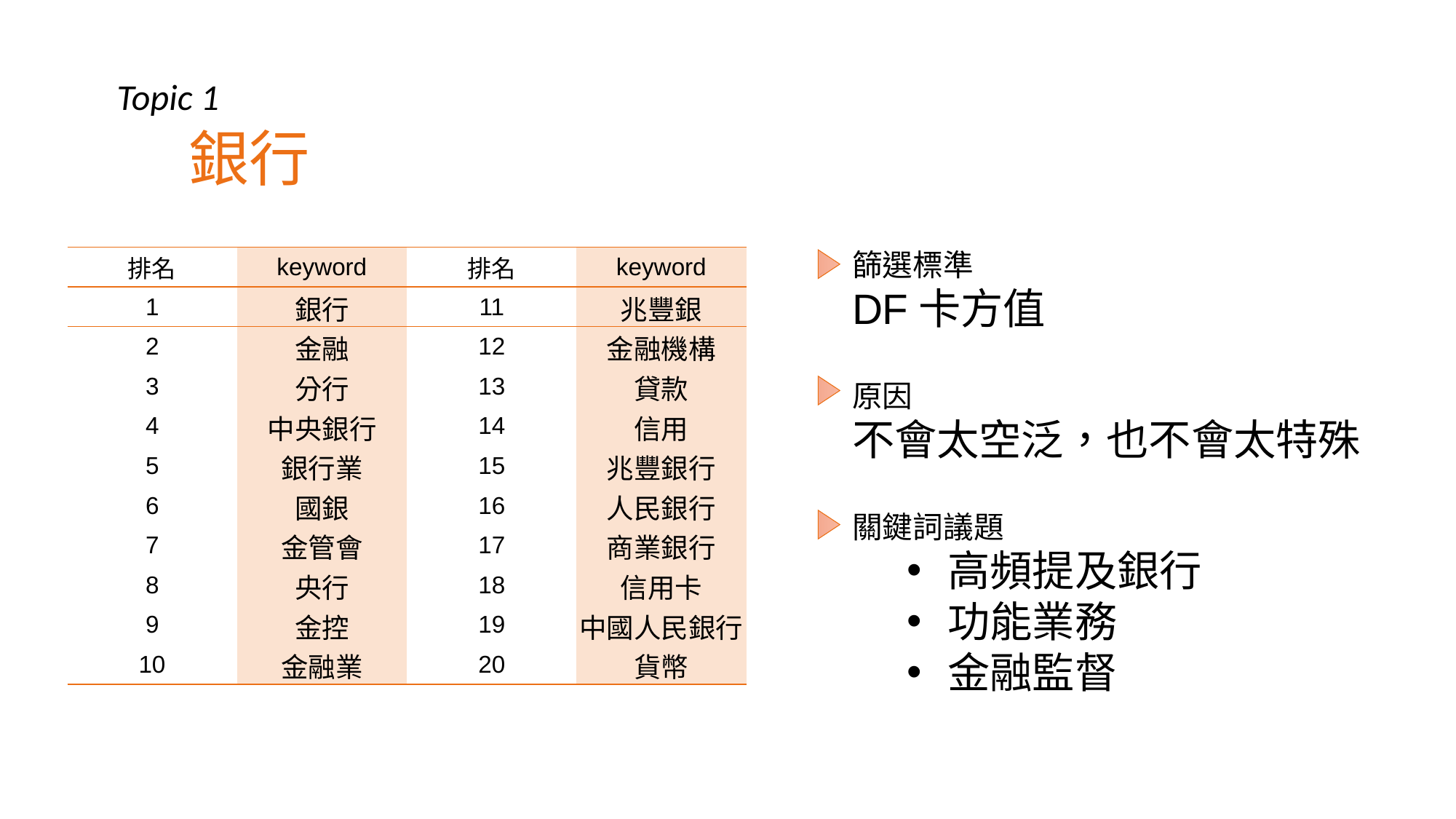

Topic 1
銀行
篩選標準
DF卡方值

原因
不會太空泛，也不會太特殊

關鍵詞議題
高頻提及銀行
功能業務
金融監督
| 排名 | keyword | 排名 | keyword |
| --- | --- | --- | --- |
| 1 | 銀行 | 11 | 兆豐銀 |
| 2 | 金融 | 12 | 金融機構 |
| 3 | 分行 | 13 | 貸款 |
| 4 | 中央銀行 | 14 | 信用 |
| 5 | 銀行業 | 15 | 兆豐銀行 |
| 6 | 國銀 | 16 | 人民銀行 |
| 7 | 金管會 | 17 | 商業銀行 |
| 8 | 央行 | 18 | 信用卡 |
| 9 | 金控 | 19 | 中國人民銀行 |
| 10 | 金融業 | 20 | 貨幣 |